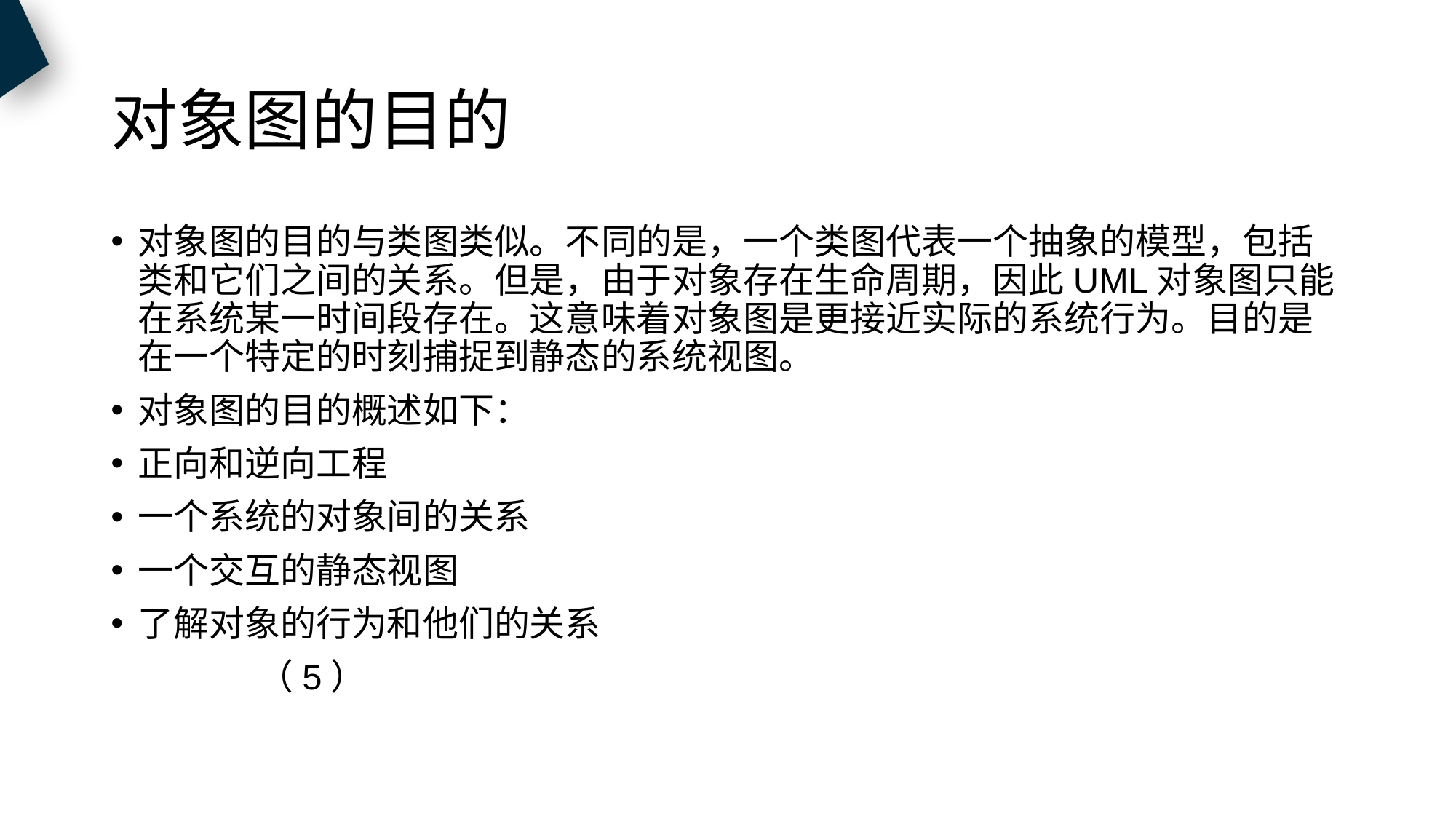

# 对象图的目的
对象图的目的与类图类似。不同的是，一个类图代表一个抽象的模型，包括类和它们之间的关系。但是，由于对象存在生命周期，因此UML对象图只能在系统某一时间段存在。这意味着对象图是更接近实际的系统行为。目的是在一个特定的时刻捕捉到静态的系统视图。
对象图的目的概述如下：
正向和逆向工程
一个系统的对象间的关系
一个交互的静态视图
了解对象的行为和他们的关系
										    （5）